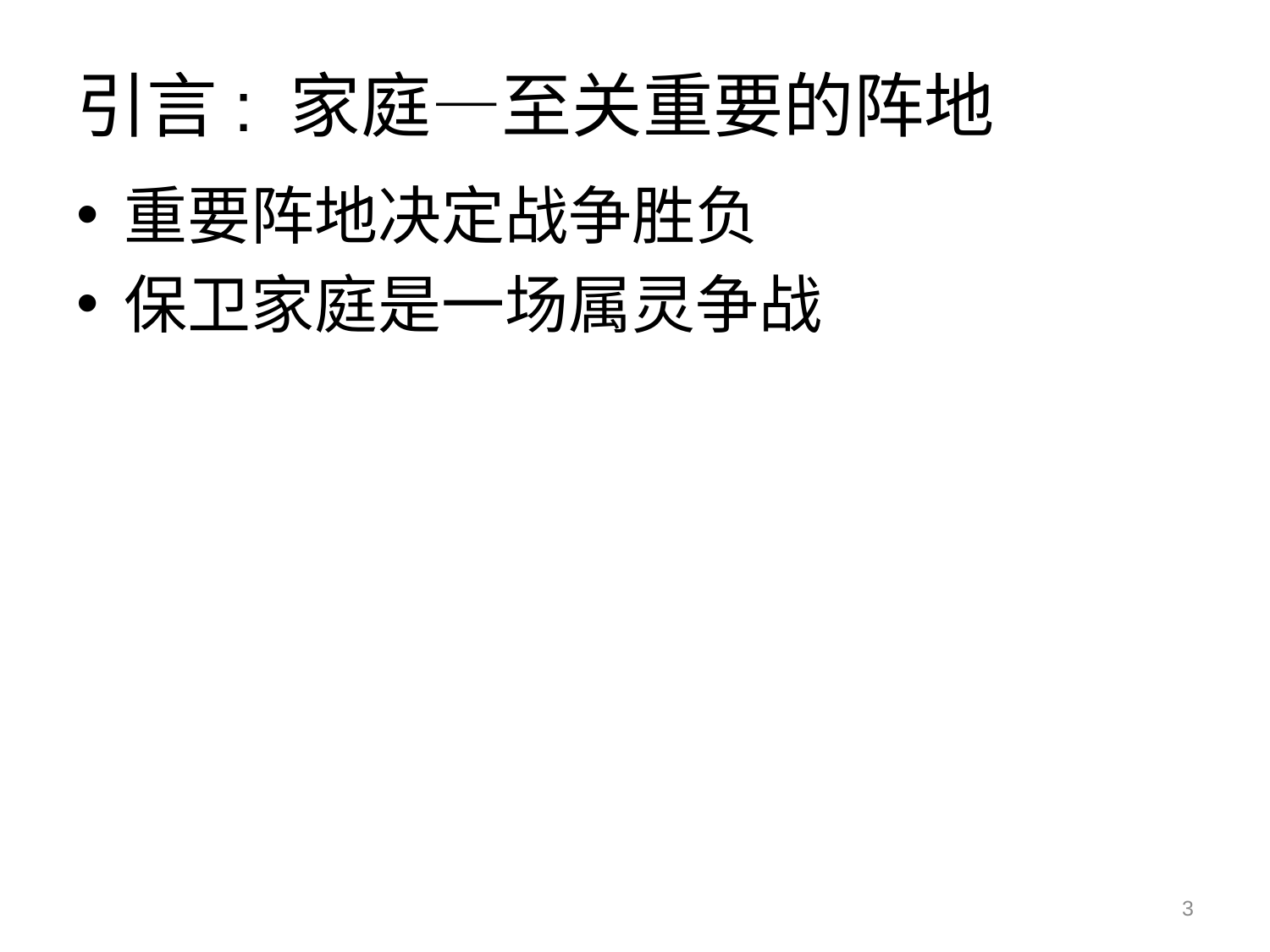

# 引言: 家庭—至关重要的阵地
重要阵地决定战争胜负
保卫家庭是一场属灵争战
3